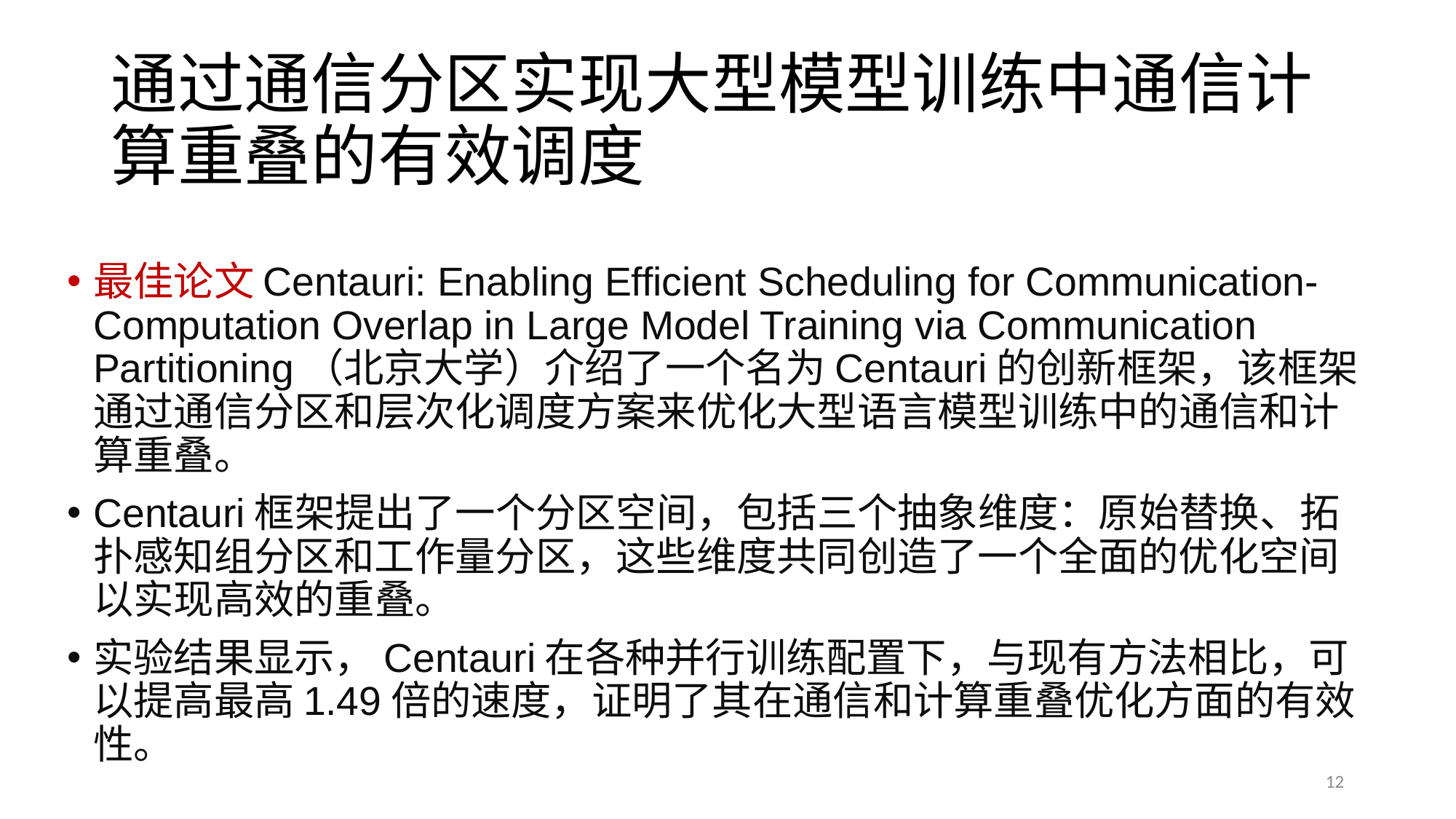

# 通过通信分区实现大型模型训练中通信计算重叠的有效调度
最佳论文Centauri: Enabling Efficient Scheduling for Communication-Computation Overlap in Large Model Training via Communication Partitioning（北京大学）介绍了一个名为Centauri的创新框架，该框架通过通信分区和层次化调度方案来优化大型语言模型训练中的通信和计算重叠。
Centauri框架提出了一个分区空间，包括三个抽象维度：原始替换、拓扑感知组分区和工作量分区，这些维度共同创造了一个全面的优化空间以实现高效的重叠。
实验结果显示，Centauri在各种并行训练配置下，与现有方法相比，可以提高最高1.49倍的速度，证明了其在通信和计算重叠优化方面的有效性。

12